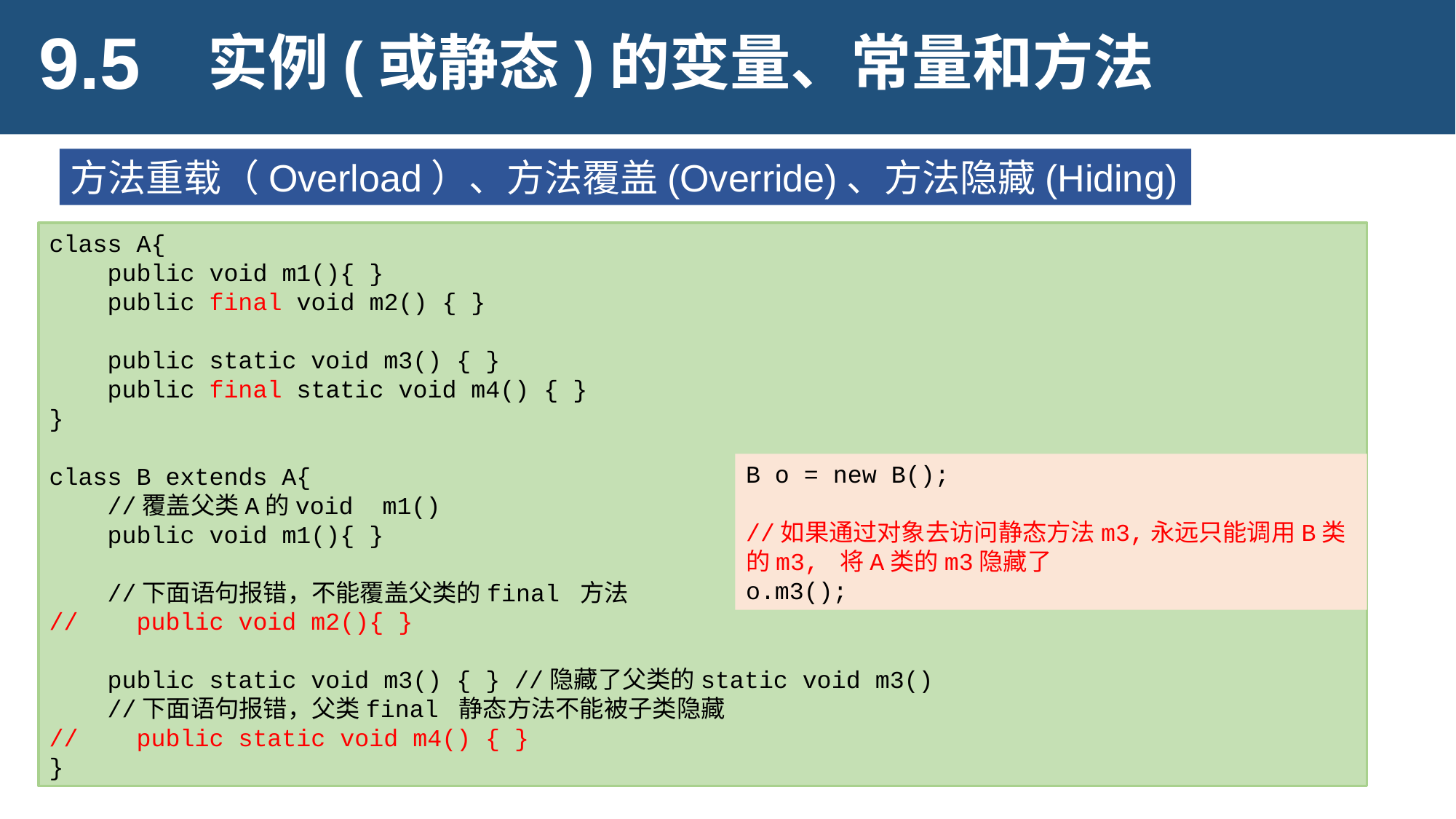

9.5
实例(或静态)的变量、常量和方法
方法重载（Overload）、方法覆盖(Override)、方法隐藏(Hiding)
class A{
    public void m1(){ }
    public final void m2() { }

    public static void m3() { }
    public final static void m4() { }
}

class B extends A{
    //覆盖父类A的void  m1()
    public void m1(){ }

    //下面语句报错，不能覆盖父类的final 方法
//    public void m2(){ }

    public static void m3() { } //隐藏了父类的static void m3()
    //下面语句报错，父类final 静态方法不能被子类隐藏
//    public static void m4() { }
}
B o = new B();

//如果通过对象去访问静态方法m3,永远只能调用B类的m3, 将A类的m3隐藏了
o.m3();